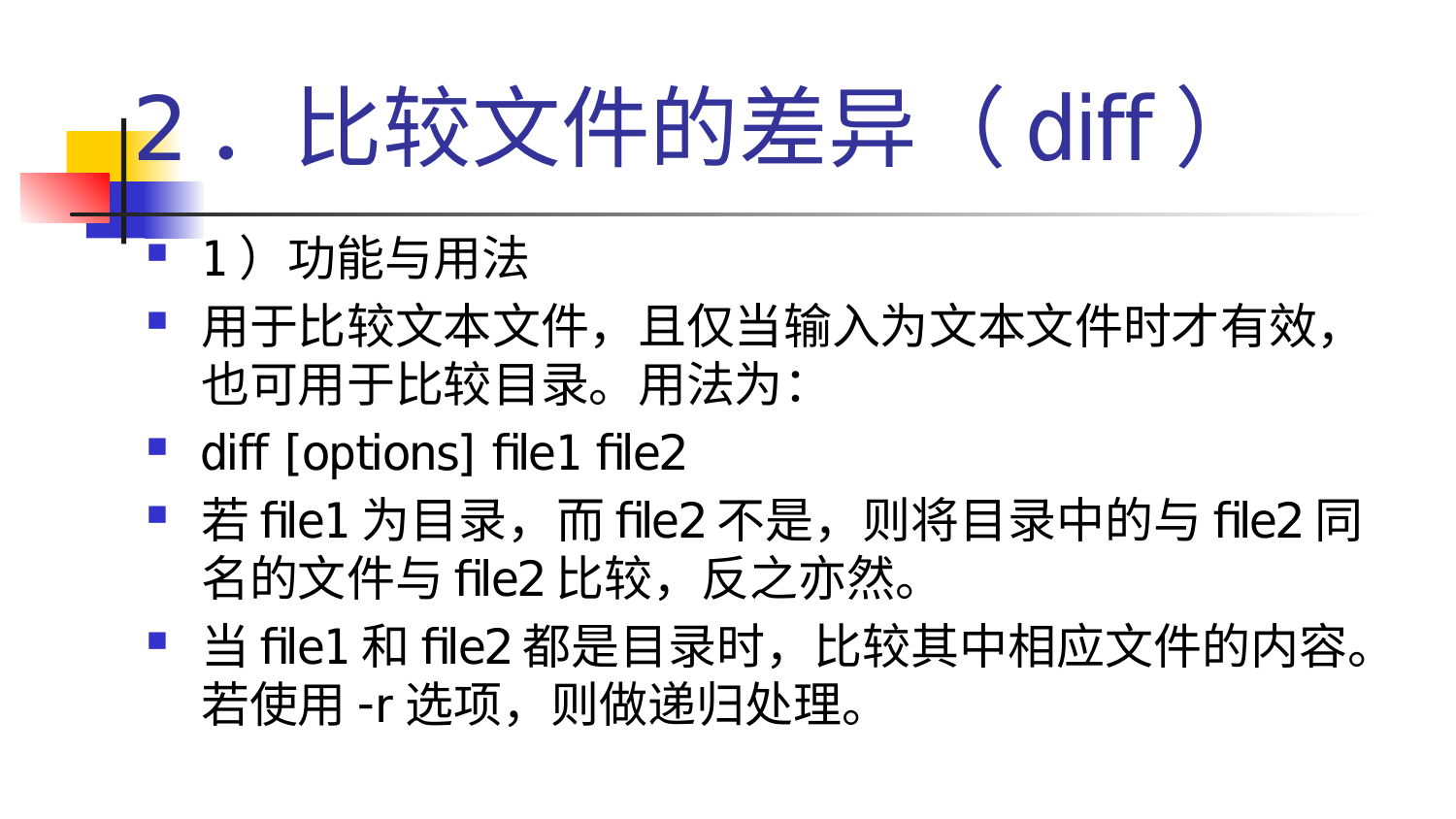

# 2．比较文件的差异（diff）
1）功能与用法
用于比较文本文件，且仅当输入为文本文件时才有效，也可用于比较目录。用法为：
diff [options] file1 file2
若file1为目录，而file2不是，则将目录中的与file2同名的文件与file2比较，反之亦然。
当file1和file2都是目录时，比较其中相应文件的内容。若使用-r选项，则做递归处理。